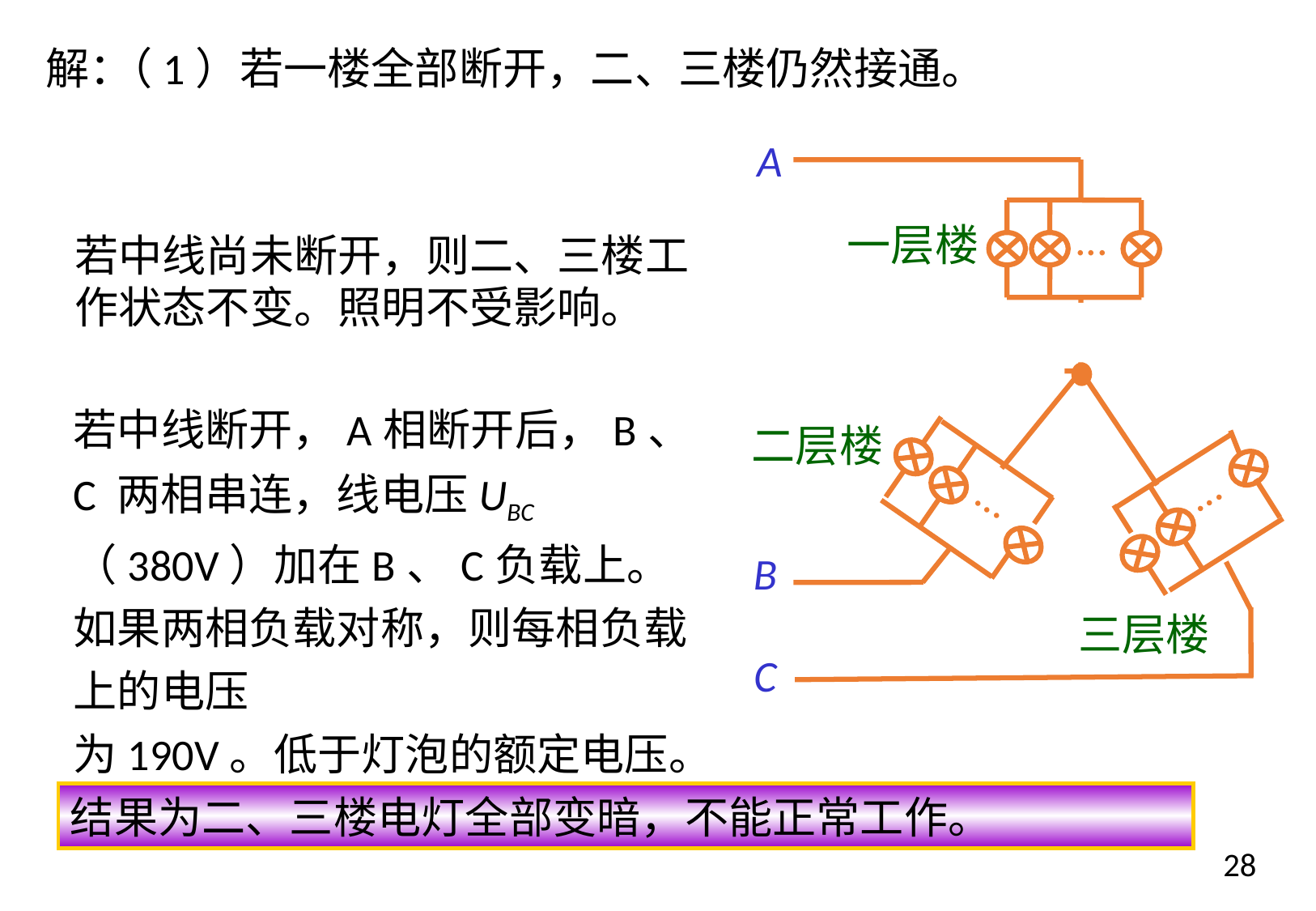

（1）若一楼全部断开，二、三楼仍然接通。
解：
A

...
一层楼

二层楼

...

...

B

三层楼

C

若中线尚未断开，则二、三楼工作状态不变。照明不受影响。

若中线断开，A相断开后，B、C 两相串连，线电压UBC （380V）加在B、C负载上。如果两相负载对称，则每相负载上的电压
为190V。低于灯泡的额定电压。
结果为二、三楼电灯全部变暗，不能正常工作。